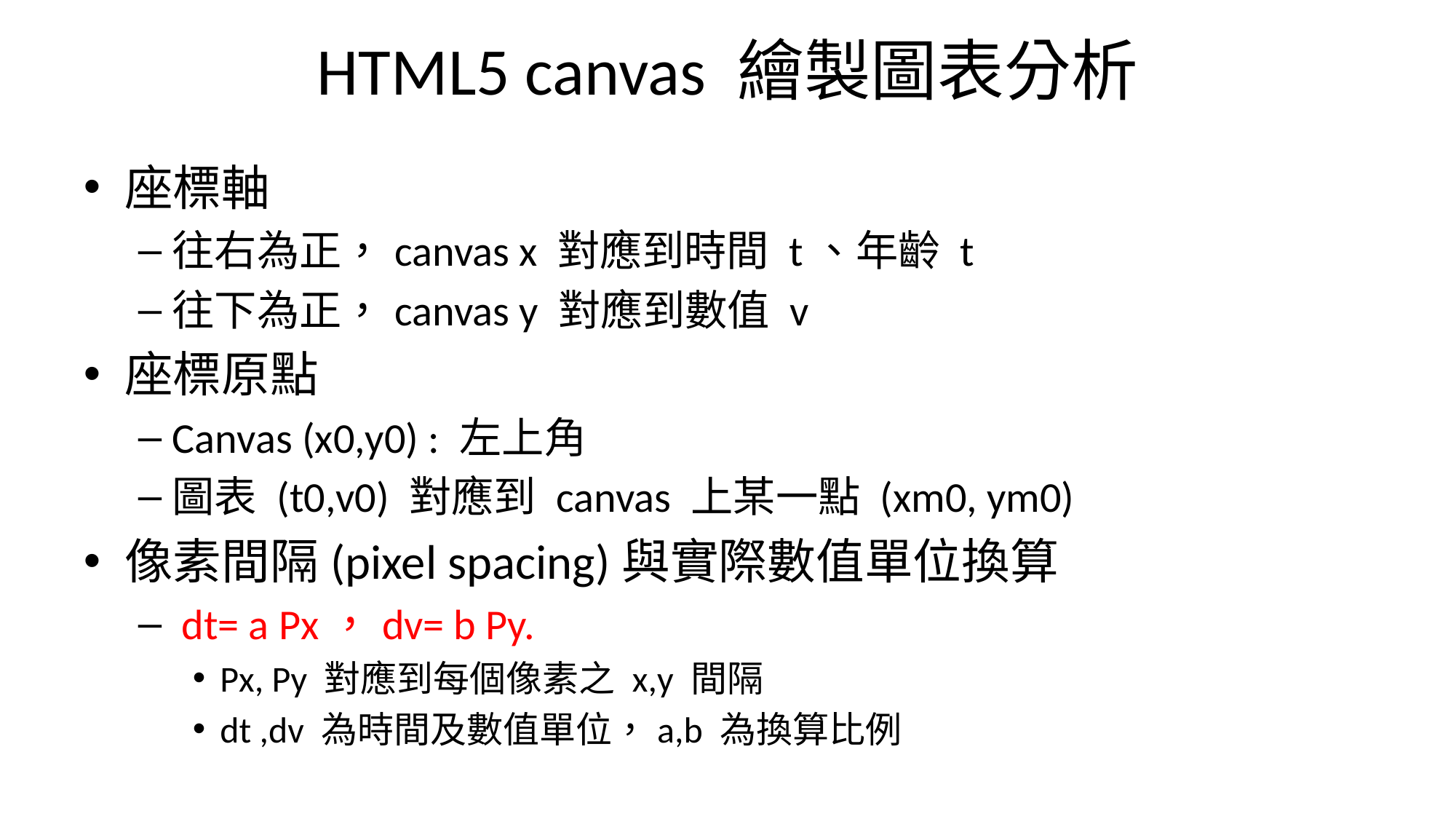

# HTML5 canvas 繪製圖表分析
座標軸
往右為正，canvas x 對應到時間 t、年齡 t
往下為正，canvas y 對應到數值 v
座標原點
Canvas (x0,y0) : 左上角
圖表 (t0,v0) 對應到 canvas 上某一點 (xm0, ym0)
像素間隔(pixel spacing)與實際數值單位換算
 dt= a Px，dv= b Py.
Px, Py 對應到每個像素之 x,y 間隔
dt ,dv 為時間及數值單位，a,b 為換算比例